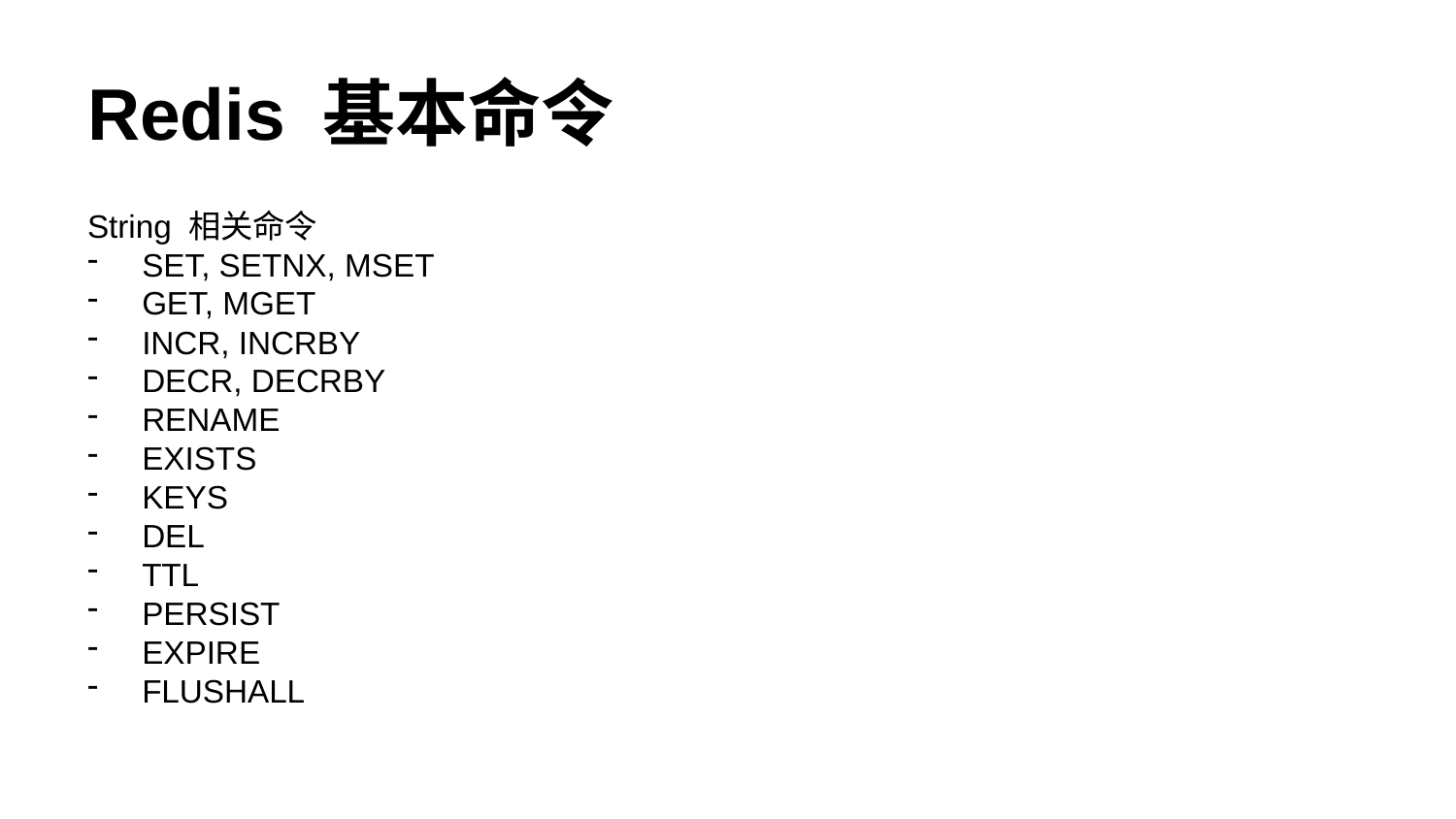

# Redis 基本命令
String 相关命令
SET, SETNX, MSET
GET, MGET
INCR, INCRBY
DECR, DECRBY
RENAME
EXISTS
KEYS
DEL
TTL
PERSIST
EXPIRE
FLUSHALL